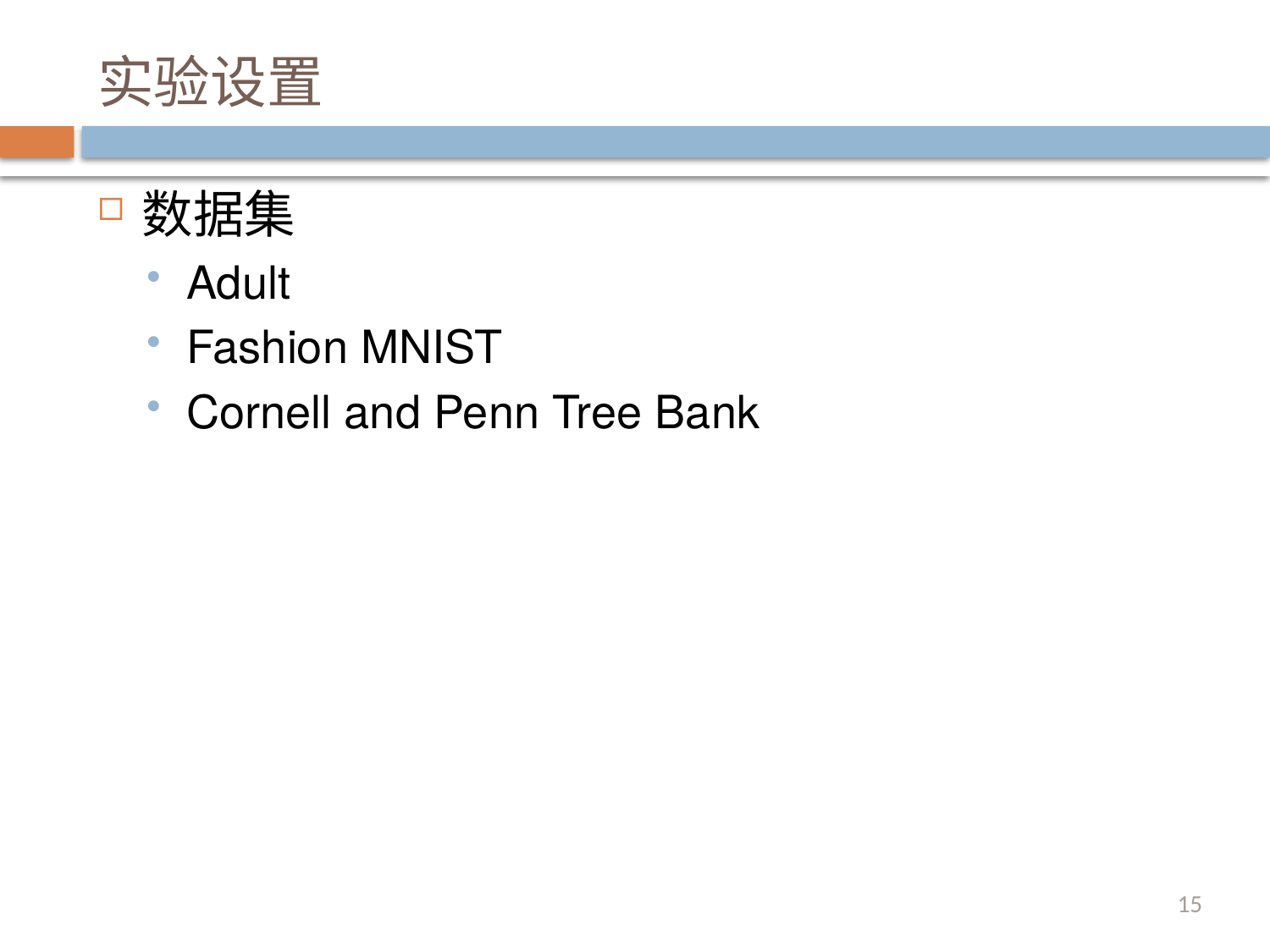

# 实验设置
数据集
Adult
Fashion MNIST
Cornell and Penn Tree Bank

15